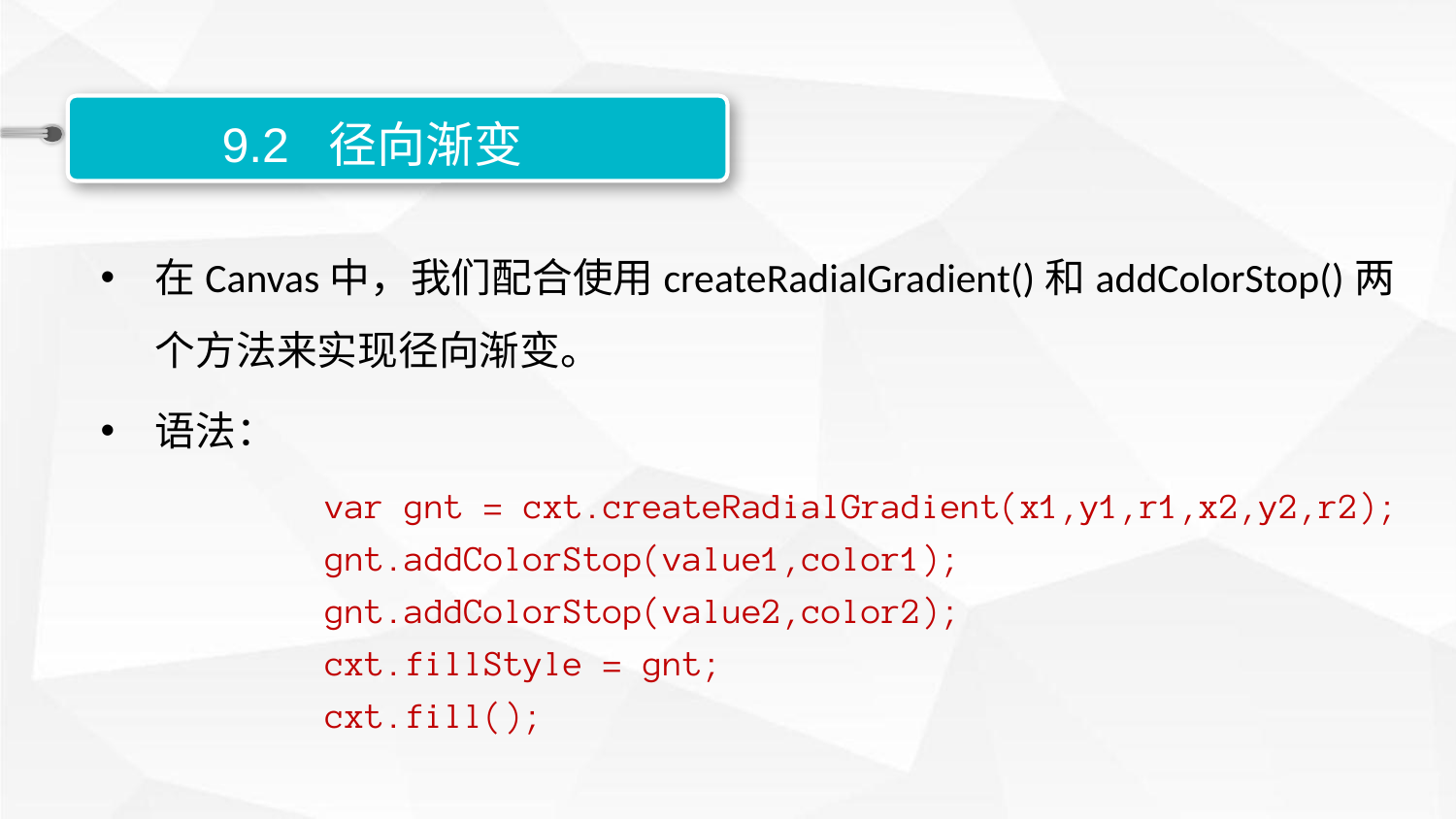

9.2  径向渐变

在Canvas中，我们配合使用createRadialGradient()和addColorStop()两个方法来实现径向渐变。
语法：
var gnt = cxt.createRadialGradient(x1,y1,r1,x2,y2,r2);
gnt.addColorStop(value1,color1);
gnt.addColorStop(value2,color2);
cxt.fillStyle = gnt;
cxt.fill();